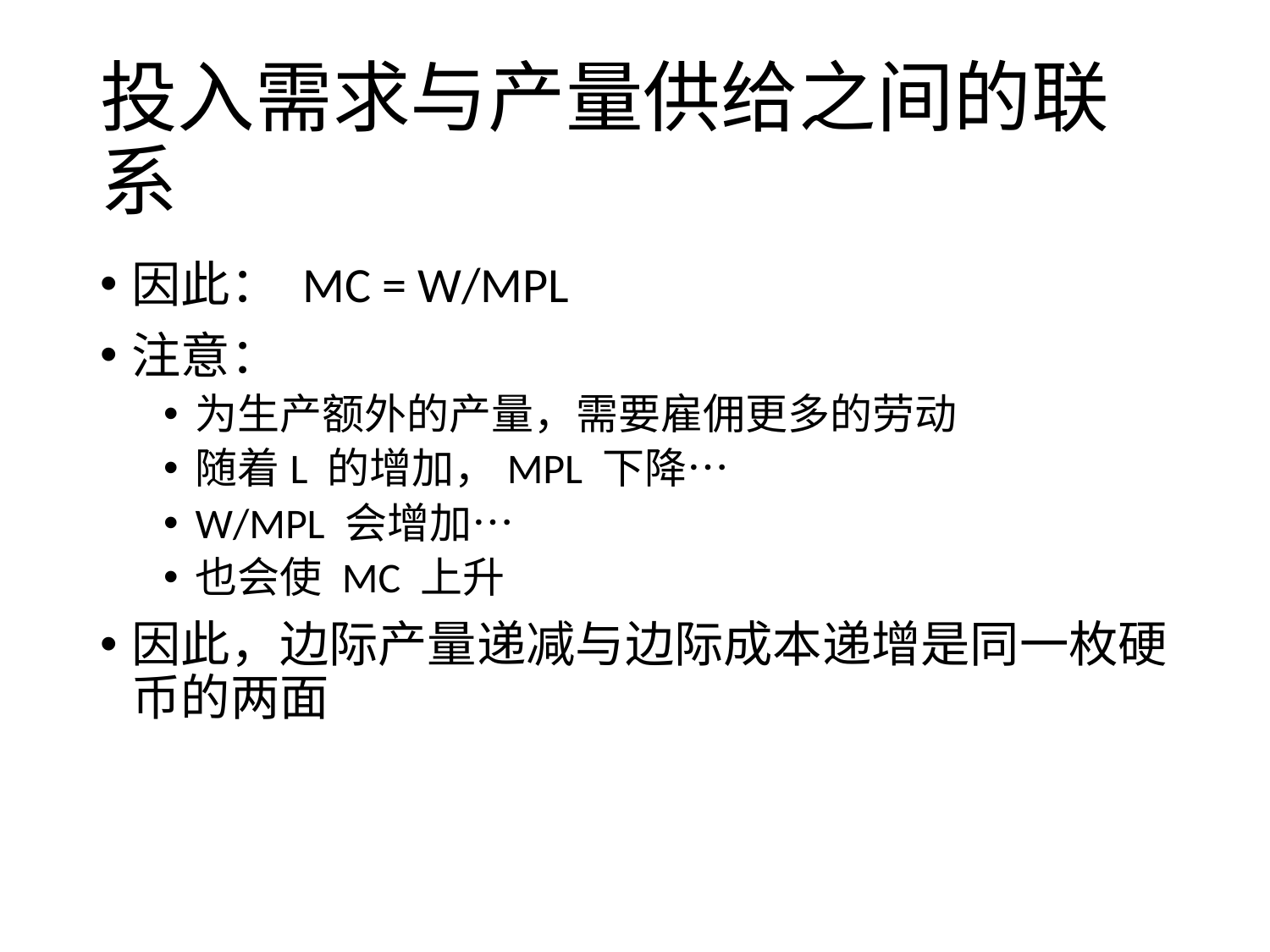

# 投入需求与产量供给之间的联系
因此： MC = W/MPL
注意：
为生产额外的产量，需要雇佣更多的劳动
随着L 的增加，MPL 下降…
W/MPL 会增加…
也会使 MC 上升
因此，边际产量递减与边际成本递增是同一枚硬币的两面